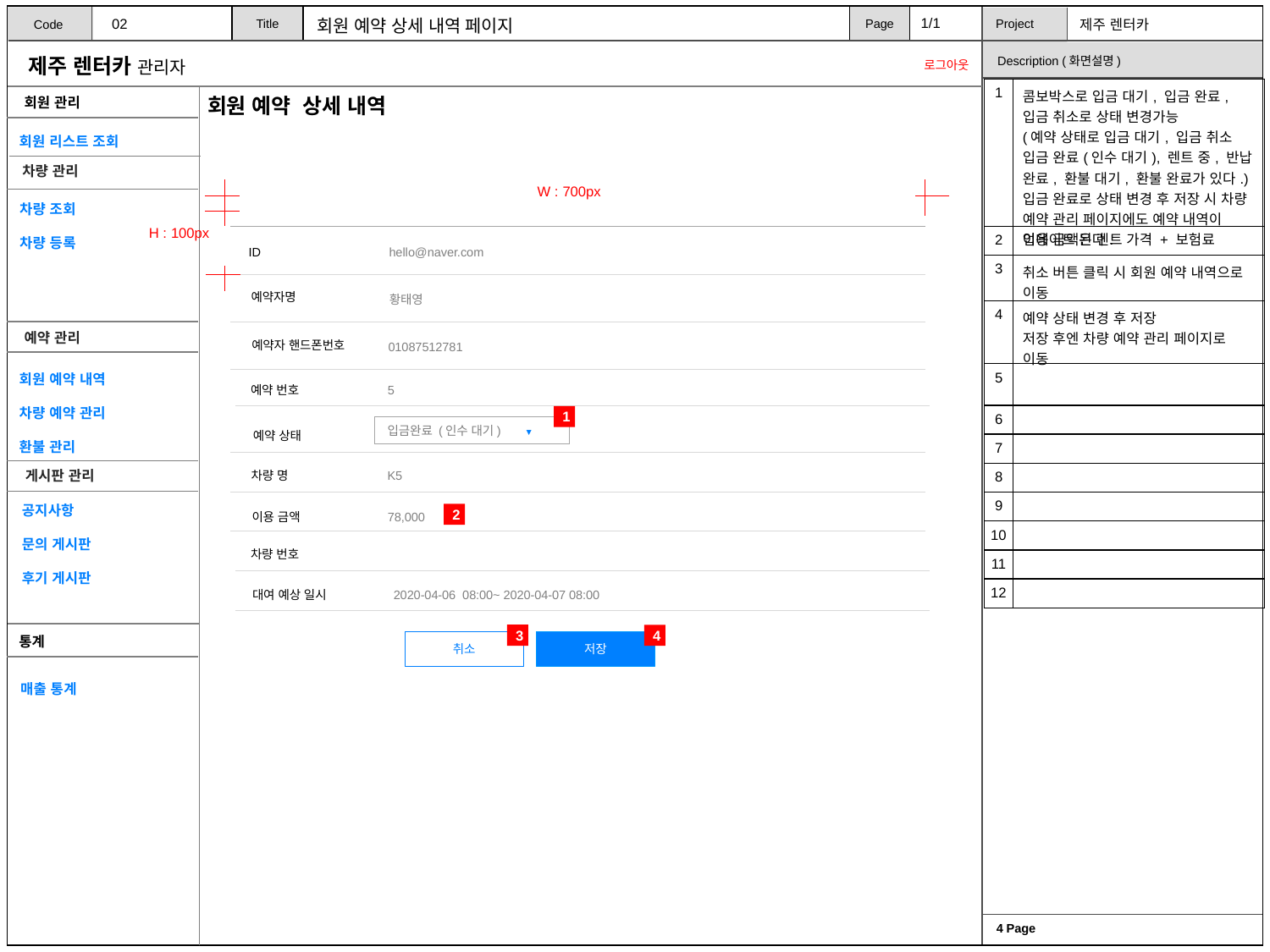

1/1
02
회원 예약 상세 내역 페이지
| 1 | 콤보박스로 입금 대기, 입금 완료, 입금 취소로 상태 변경가능 (예약 상태로 입금 대기, 입금 취소 입금 완료(인수 대기), 렌트 중, 반납 완료, 환불 대기, 환불 완료가 있다.) 입금 완료로 상태 변경 후 저장 시 차량 예약 관리 페이지에도 예약 내역이 업데이트 된다. |
| --- | --- |
| 2 | 이용 금액은 렌트 가격 + 보험료 |
| 3 | 취소 버튼 클릭 시 회원 예약 내역으로 이동 |
| 4 | 예약 상태 변경 후 저장 저장 후엔 차량 예약 관리 페이지로 이동 |
| 5 |  |
| 6 |  |
| 7 |  |
| 8 |  |
| 9 |  |
| 10 |  |
| 11 |  |
| 12 |  |
회원 예약  상세 내역
W : 700px
H : 100px
ID
hello@naver.com
예약자명
황태영
예약자 핸드폰번호
01087512781
예약 번호
5
1
입금완료 (인수 대기)       ▼
예약 상태
차량 명
K5
이용 금액
78,000
2
차량 번호
대여 예상 일시
2020-04-06  08:00~ 2020-04-07 08:00
3
4
취소
저장